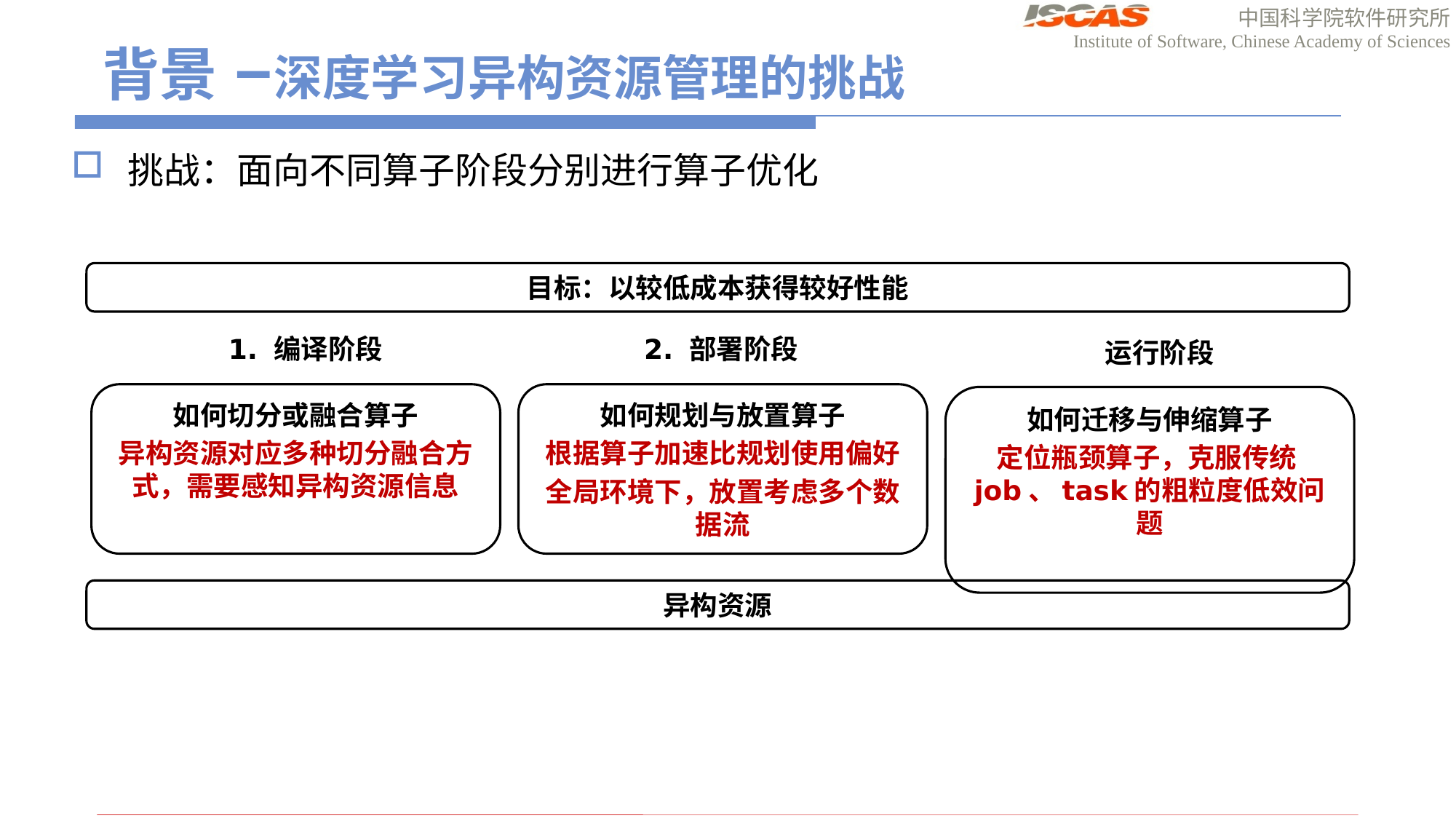

# 背景 –深度学习异构资源管理的挑战
挑战：面向不同算子阶段分别进行算子优化
目标：以较低成本获得较好性能
1. 编译阶段
2. 部署阶段
运行阶段
如何切分或融合算子
异构资源对应多种切分融合方式，需要感知异构资源信息

如何规划与放置算子
根据算子加速比规划使用偏好
全局环境下，放置考虑多个数据流
如何迁移与伸缩算子
定位瓶颈算子，克服传统job、task的粗粒度低效问题

异构资源